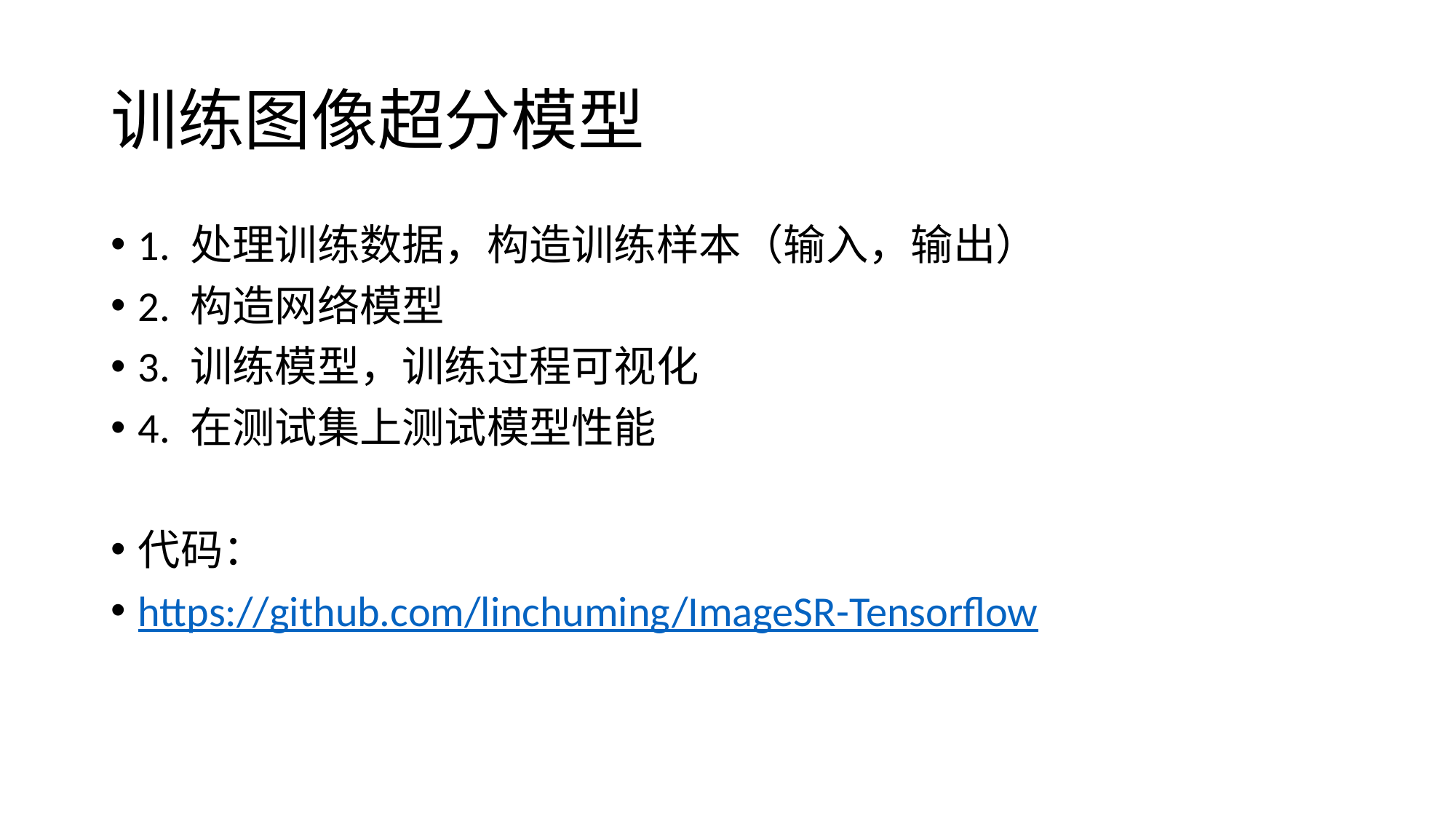

# 训练图像超分模型
1. 处理训练数据，构造训练样本（输入，输出）
2. 构造网络模型
3. 训练模型，训练过程可视化
4. 在测试集上测试模型性能

代码：
https://github.com/linchuming/ImageSR-Tensorflow